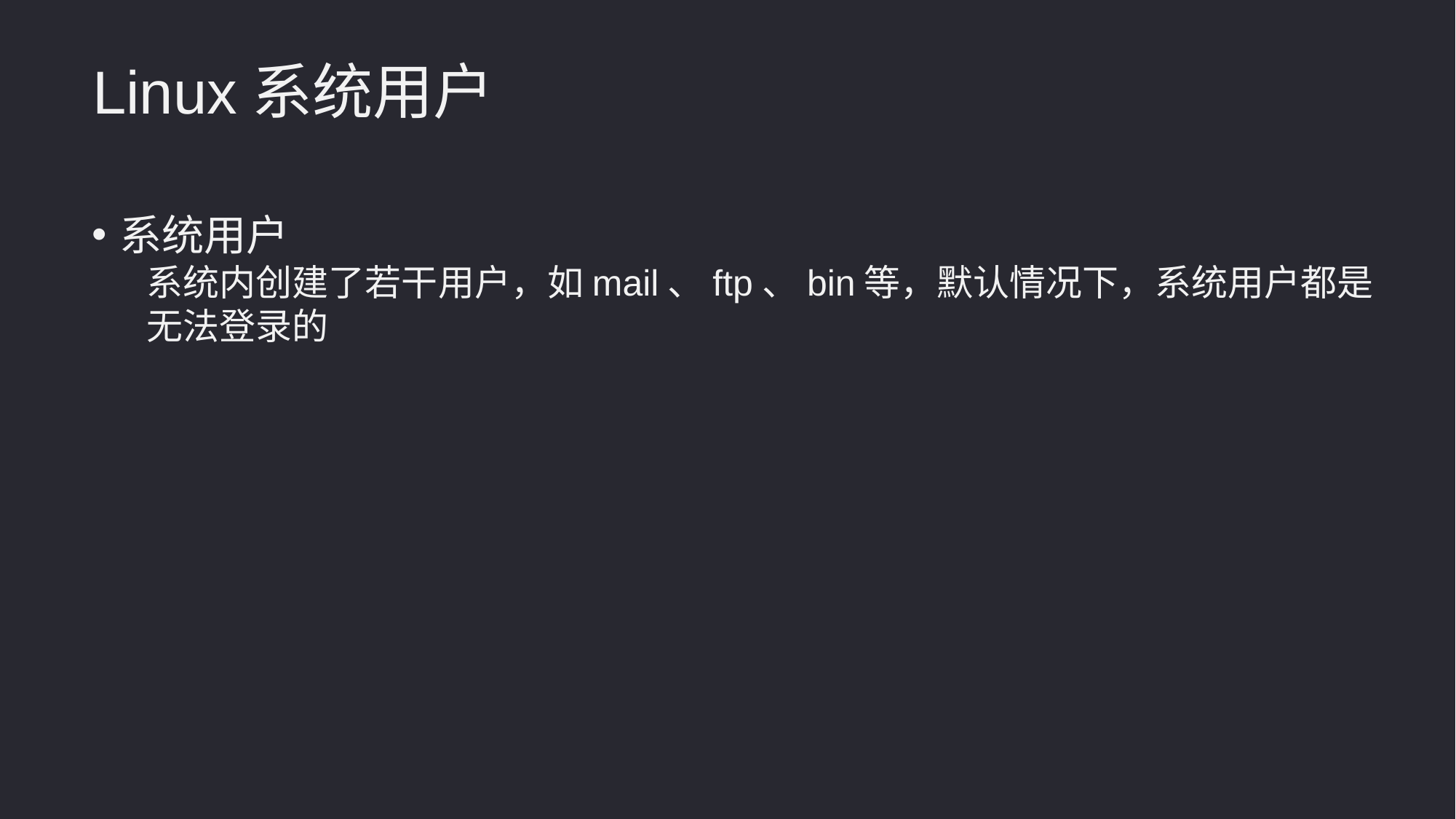

Linux系统用户
系统用户
系统内创建了若干用户，如mail、ftp、bin等，默认情况下，系统用户都是无法登录的